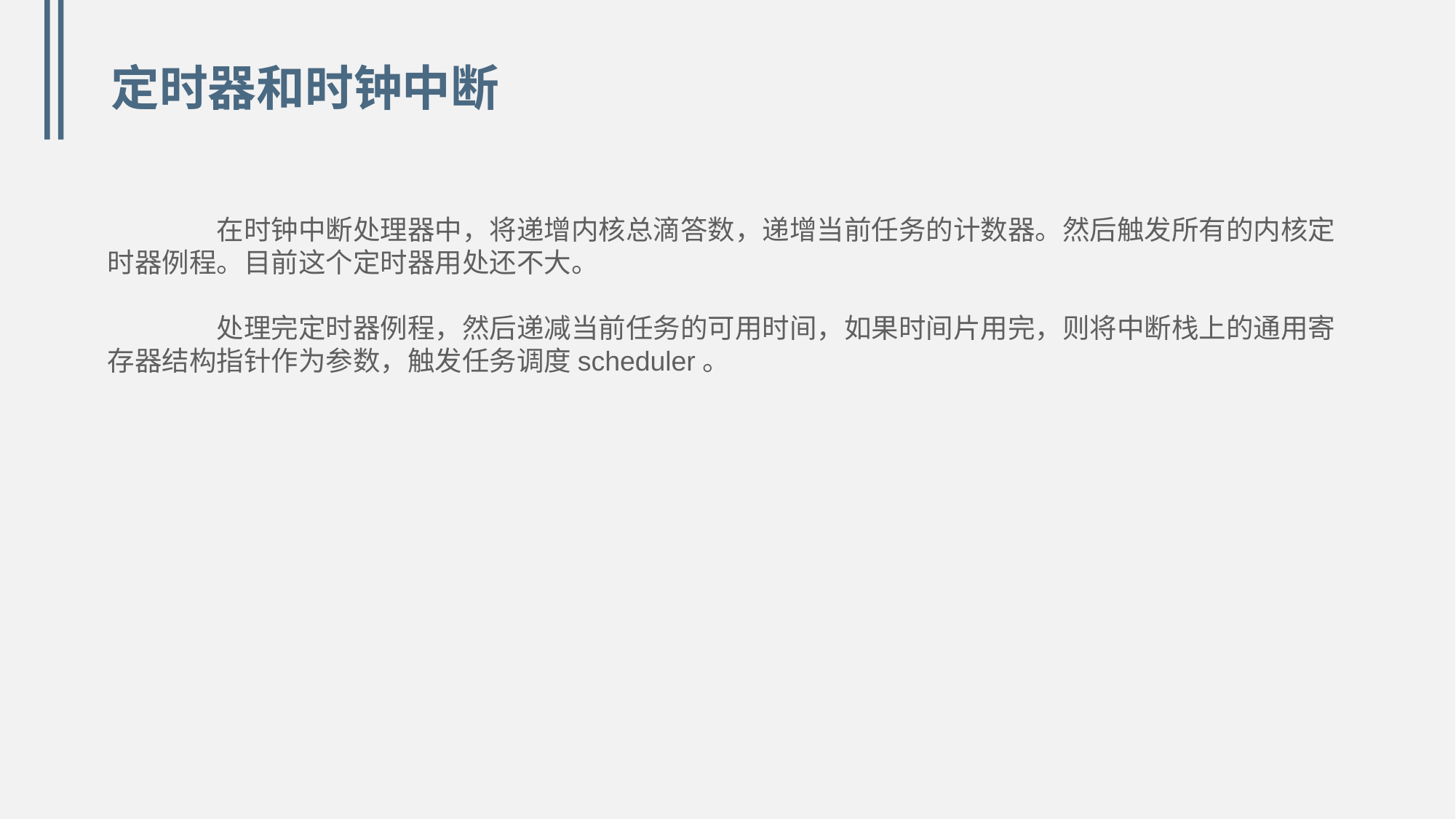

# 定时器和时钟中断

	在时钟中断处理器中，将递增内核总滴答数，递增当前任务的计数器。然后触发所有的内核定时器例程。目前这个定时器用处还不大。

	处理完定时器例程，然后递减当前任务的可用时间，如果时间片用完，则将中断栈上的通用寄存器结构指针作为参数，触发任务调度scheduler。